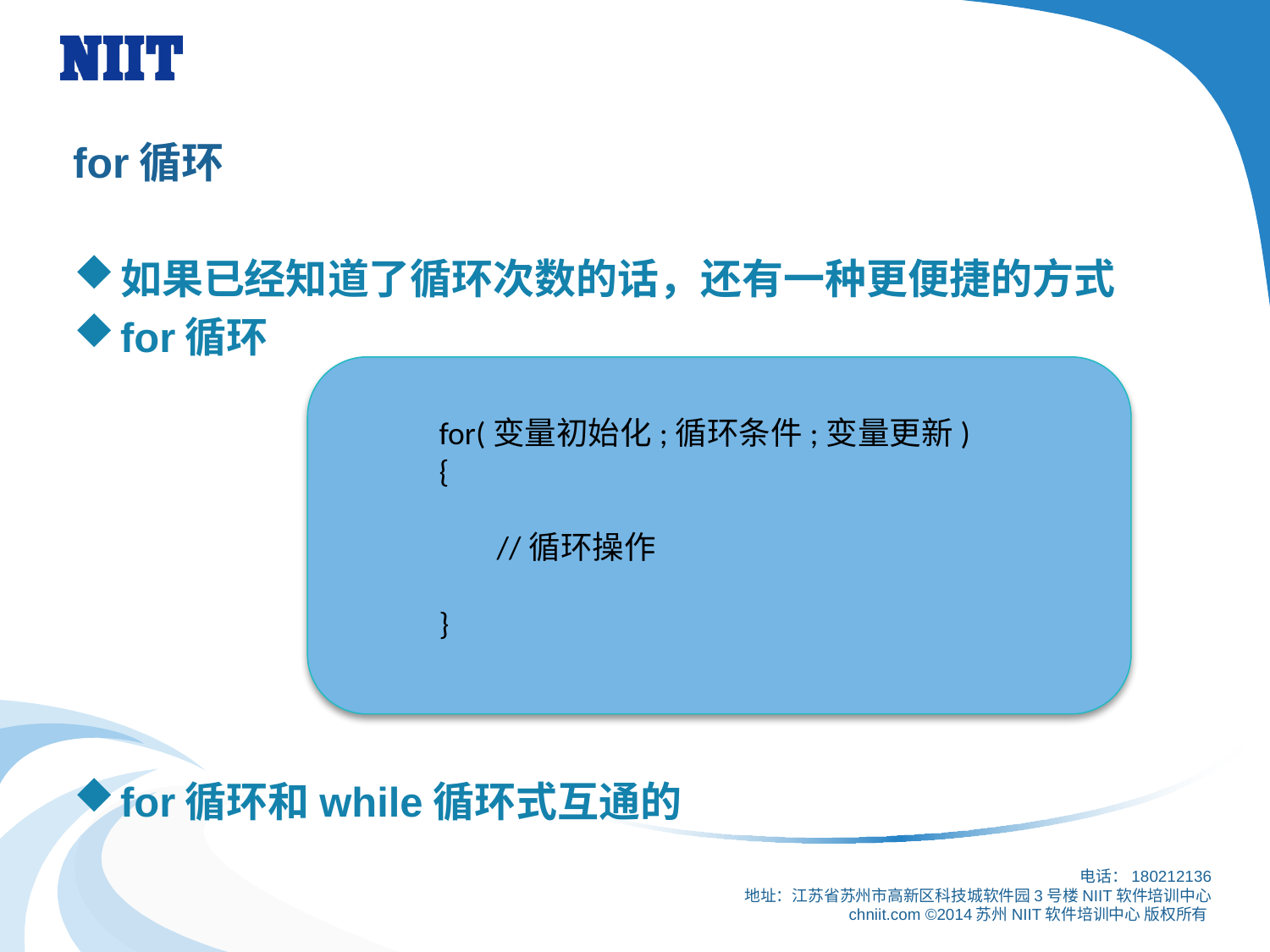

# for循环
如果已经知道了循环次数的话，还有一种更便捷的方式
for循环

for循环和while循环式互通的

for(变量初始化;循环条件;变量更新)
{

        //循环操作

}